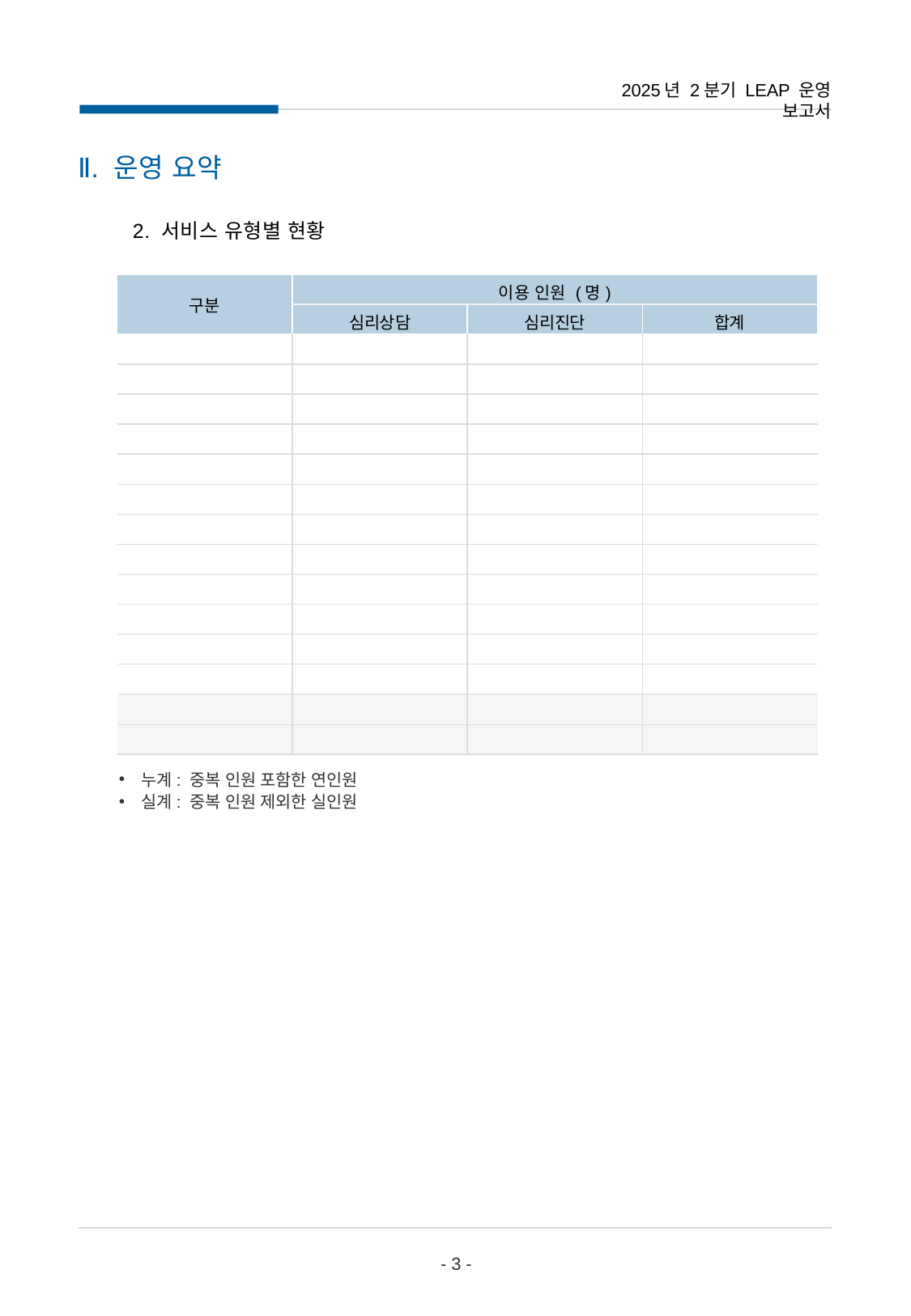

2025년 2분기 LEAP 운영 보고서

Ⅱ. 운영 요약
 2. 서비스 유형별 현황
| 구분 | 이용 인원 (명) |  |  |
| --- | --- | --- | --- |
|  | 심리상담 | 심리진단 | 합계 |
|  |  |  |  |
|  |  |  |  |
|  |  |  |  |
|  |  |  |  |
|  |  |  |  |
|  |  |  |  |
|  |  |  |  |
|  |  |  |  |
|  |  |  |  |
|  |  |  |  |
|  |  |  |  |
|  |  |  |  |
|  |  |  |  |
|  |  |  |  |
누계: 중복 인원 포함한 연인원
실계: 중복 인원 제외한 실인원

- 3 -